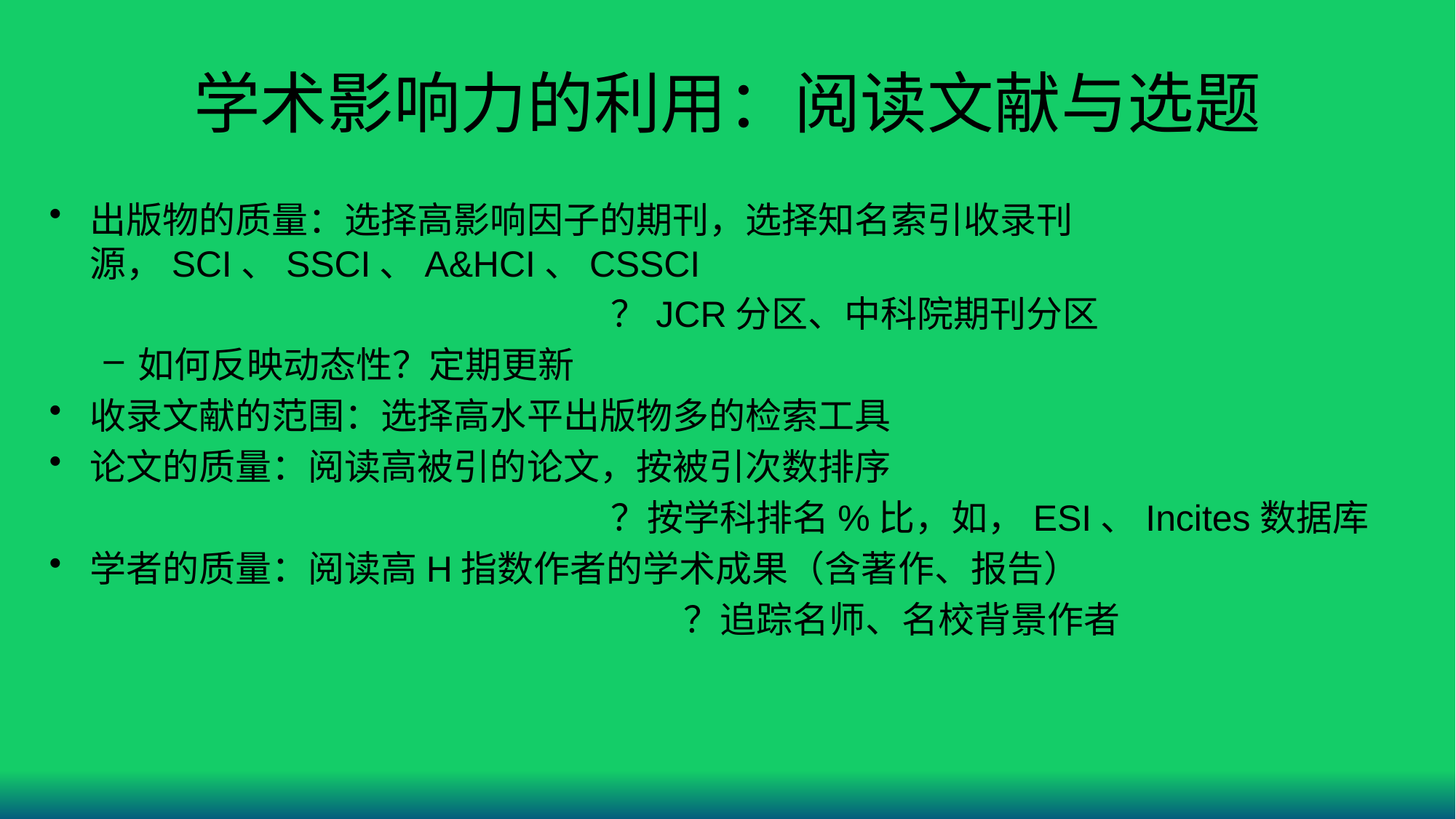

# 学术影响力的利用：阅读文献与选题
出版物的质量：选择高影响因子的期刊，选择知名索引收录刊源，SCI、SSCI、A&HCI、CSSCI
如何排除影响因子的学科差异？JCR分区、中科院期刊分区
如何反映动态性？定期更新
收录文献的范围：选择高水平出版物多的检索工具
论文的质量：阅读高被引的论文，按被引次数排序
如何排除被引次数的学科差异？按学科排名%比，如，ESI、Incites数据库
学者的质量：阅读高H指数作者的学术成果（含著作、报告）
如何避免错失学术新秀的学术成果？追踪名师、名校背景作者